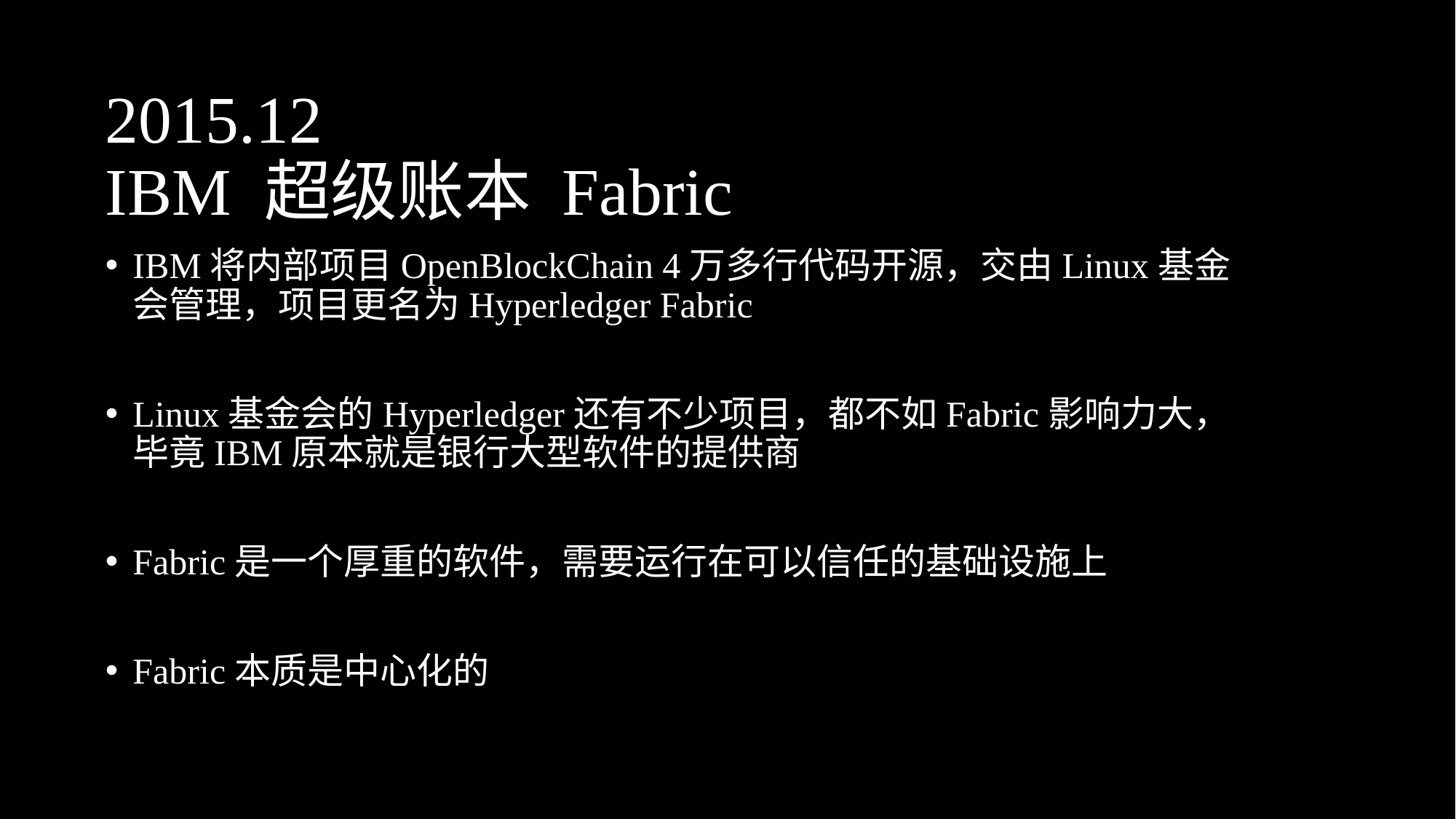

# 2015.12 IBM 超级账本 Fabric
IBM将内部项目OpenBlockChain 4万多行代码开源，交由Linux基金会管理，项目更名为Hyperledger Fabric

Linux基金会的Hyperledger还有不少项目，都不如Fabric影响力大，毕竟IBM原本就是银行大型软件的提供商

Fabric是一个厚重的软件，需要运行在可以信任的基础设施上

Fabric本质是中心化的